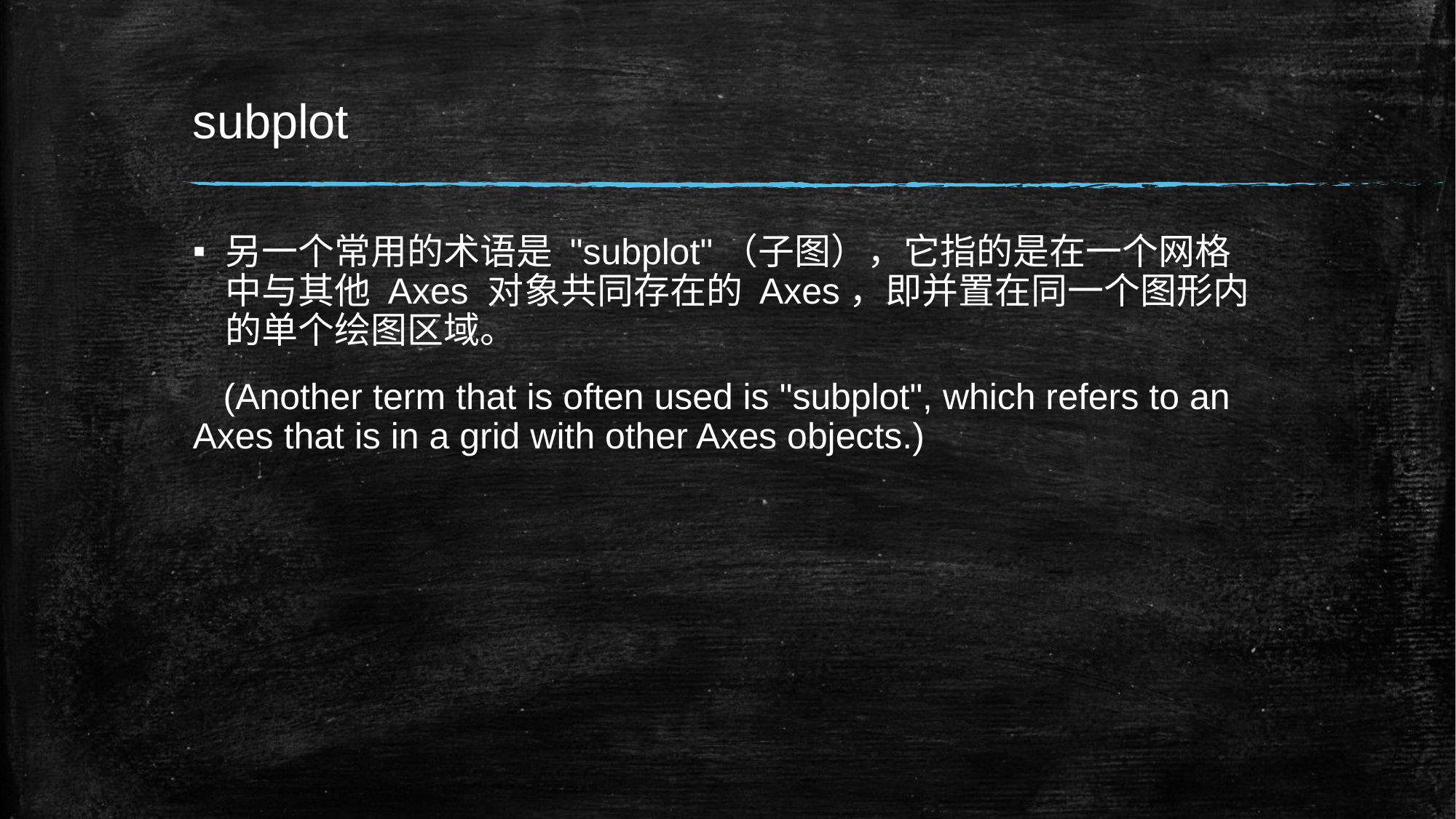

# subplot
另一个常用的术语是 "subplot"（子图），它指的是在一个网格中与其他 Axes 对象共同存在的 Axes，即并置在同一个图形内的单个绘图区域。
   (Another term that is often used is "subplot", which refers to an Axes that is in a grid with other Axes objects.)